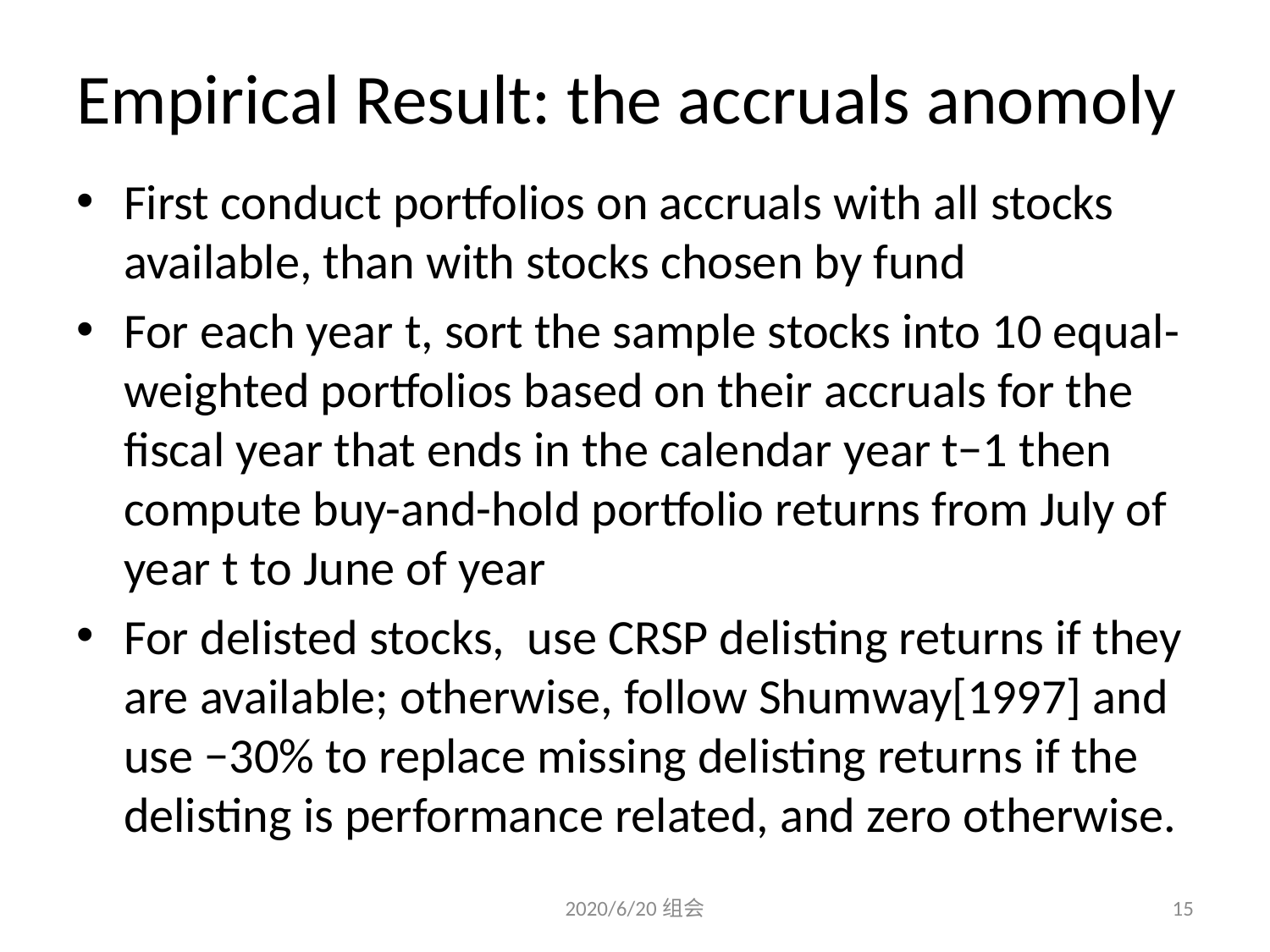

# Empirical Result: the accruals anomoly
First conduct portfolios on accruals with all stocks available, than with stocks chosen by fund
For each year t, sort the sample stocks into 10 equal-weighted portfolios based on their accruals for the fiscal year that ends in the calendar year t−1 then compute buy-and-hold portfolio returns from July of year t to June of year
For delisted stocks,  use CRSP delisting returns if they are available; otherwise, follow Shumway[1997] and use −30% to replace missing delisting returns if the delisting is performance related, and zero otherwise.
2020/6/20组会
15